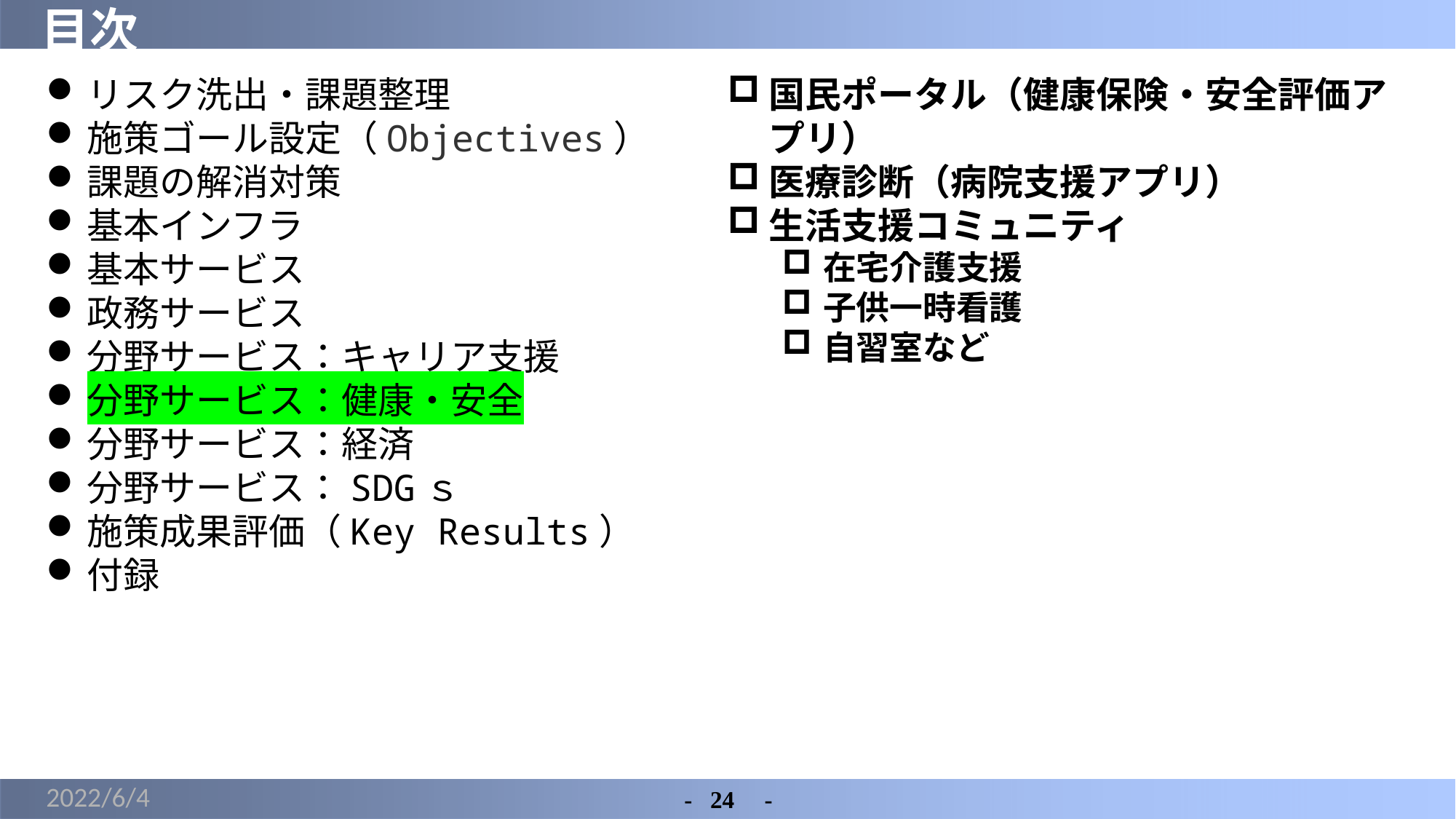

# 目次
リスク洗出・課題整理
施策ゴール設定（Objectives）
課題の解消対策
基本インフラ
基本サービス
政務サービス
分野サービス：キャリア支援
分野サービス：健康・安全
分野サービス：経済
分野サービス：SDGｓ
施策成果評価（Key Results）
付録
国民ポータル（健康保険・安全評価アプリ）
医療診断（病院支援アプリ）
生活支援コミュニティ
在宅介護支援
子供一時看護
自習室など

2022/6/4
-	24　-